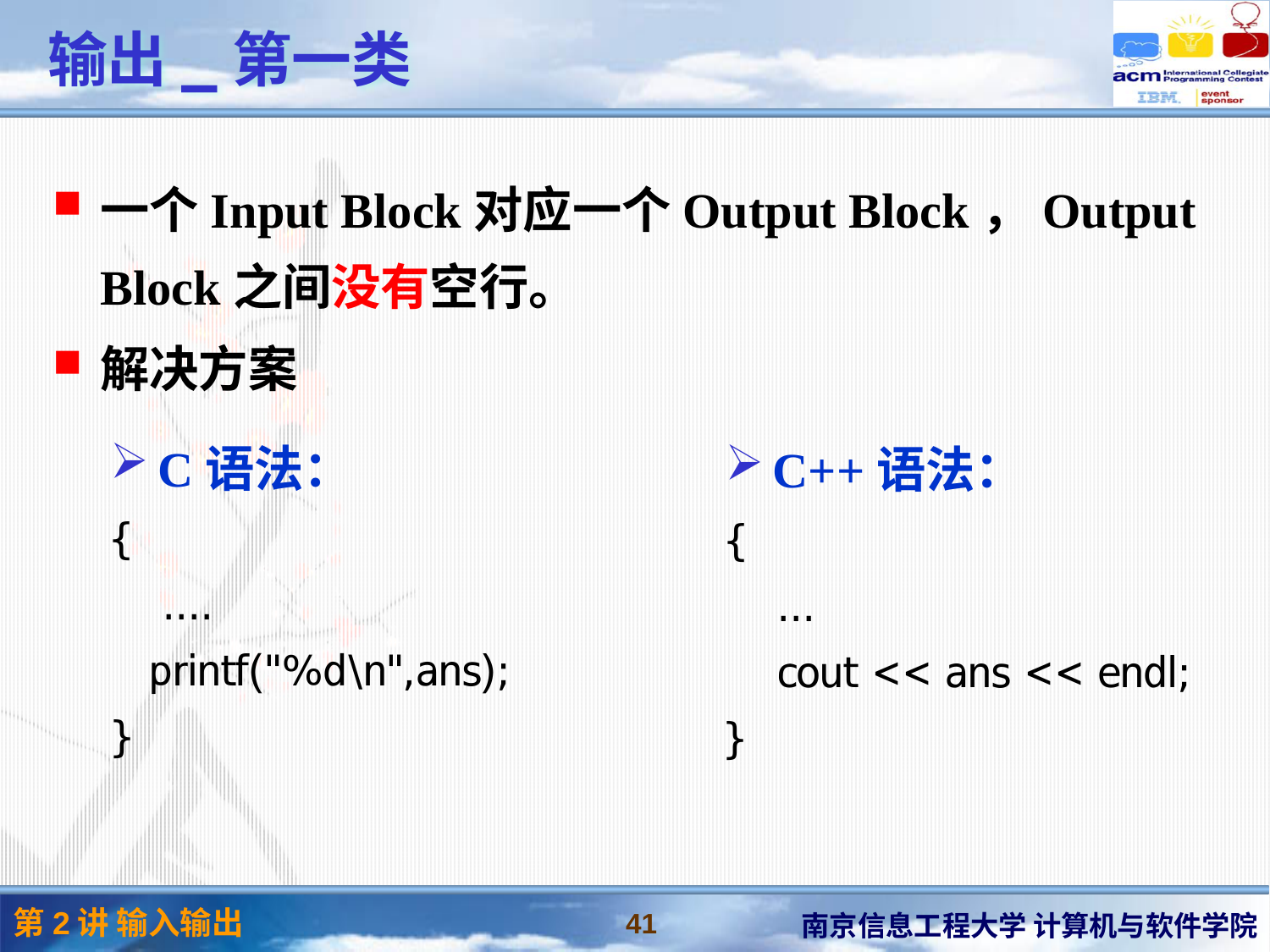

# 输出_第一类
一个Input Block对应一个Output Block，Output Block之间没有空行。
解决方案
C语法：
{
    ....
   printf("%d\n",ans);
}
C++语法：
{
    ...
    cout << ans << endl;
}